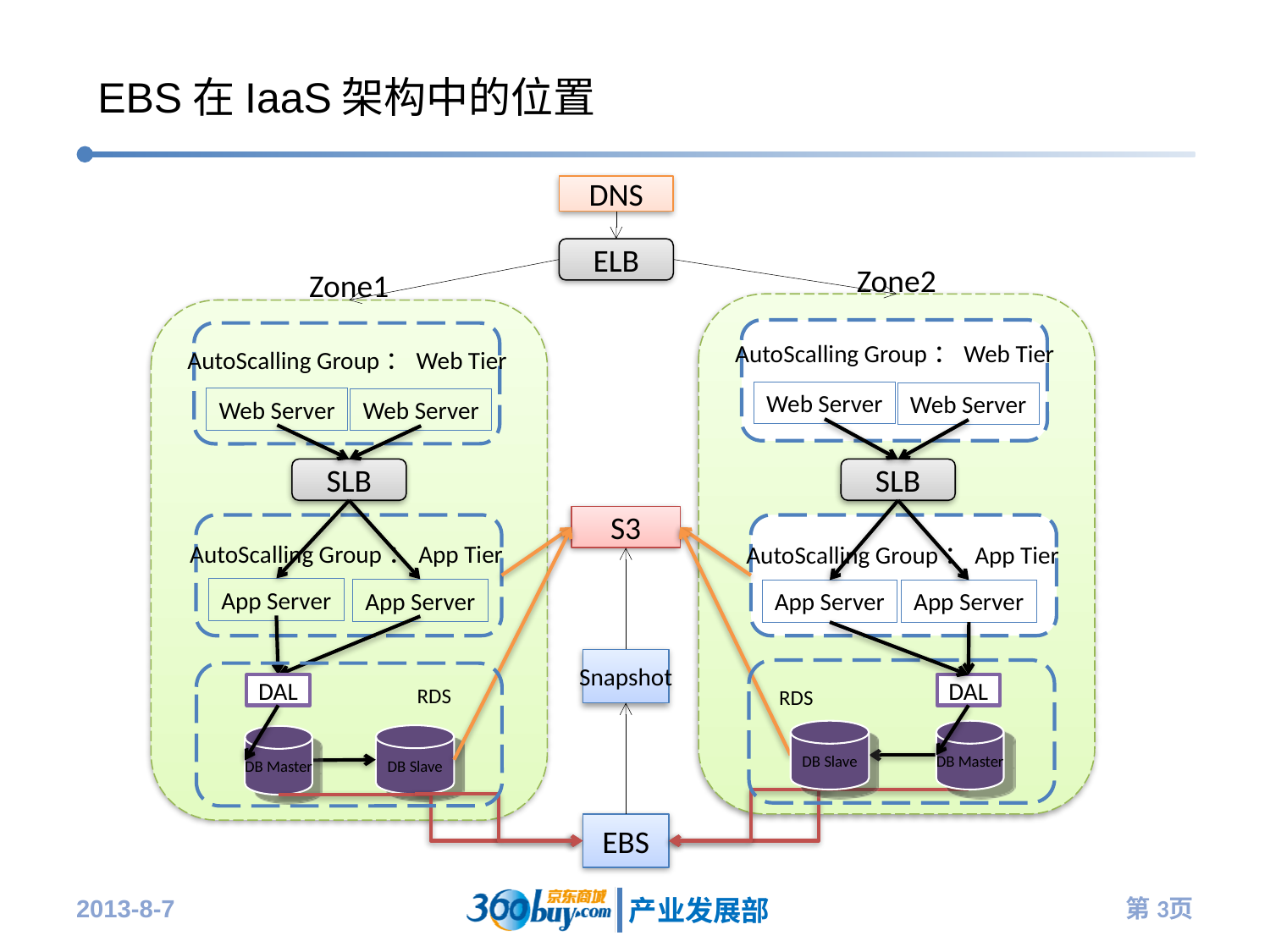

# EBS在IaaS架构中的位置
DNS
ELB
Zone2
Zone1

AutoScalling Group：Web Tier
Web Server
Web Server
SLB

AutoScalling Group：App Tier
App Server
App Server

AutoScalling Group：Web Tier
Web Server
Web Server
SLB

AutoScalling Group：App Tier
App Server
App Server
DB Slave
DB Master
S3
Snapshot
EBS

DAL
DAL
RDS
RDS
DB Slave
DB Master
2013-8-7
第3页